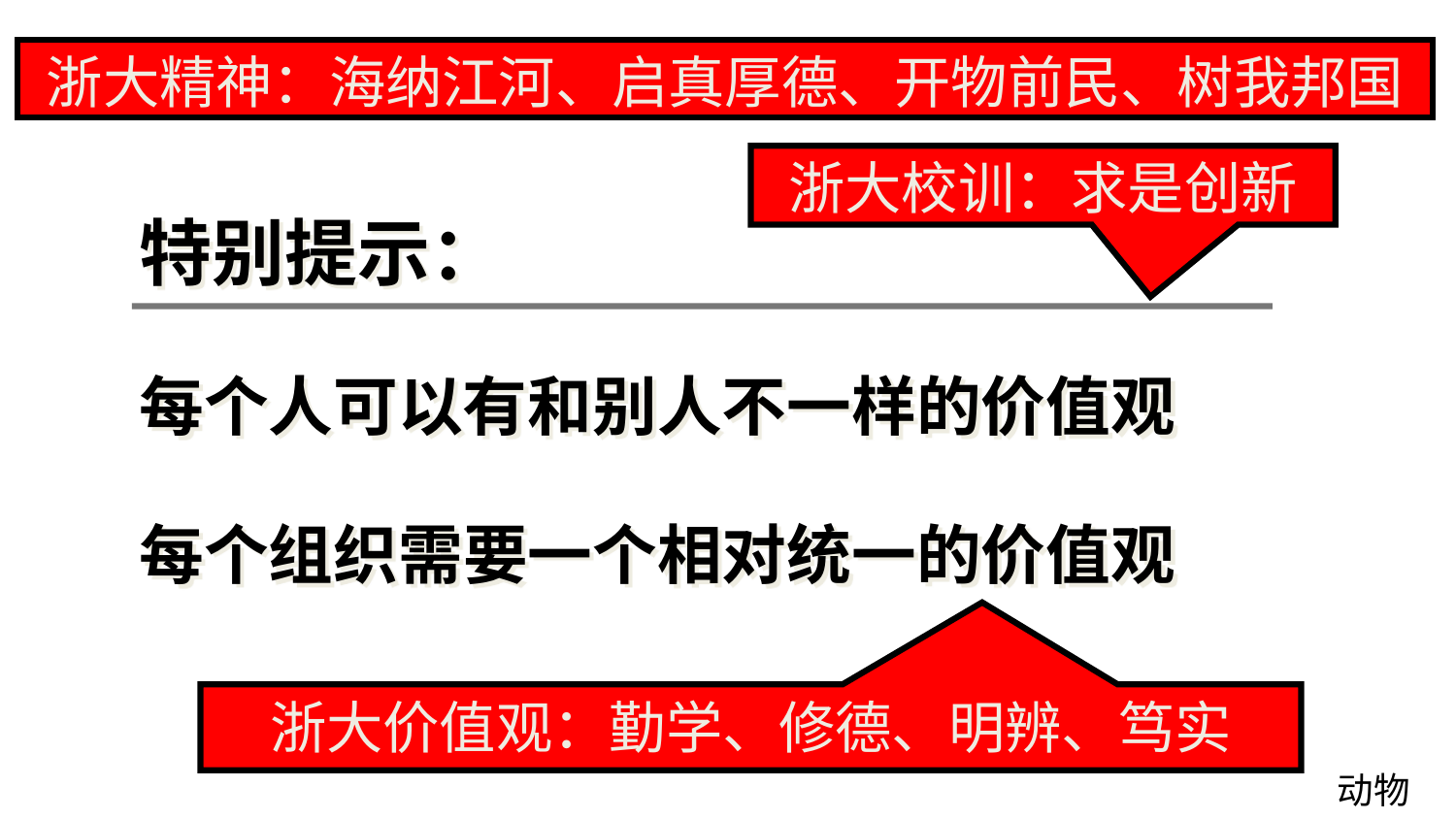

浙大精神：海纳江河、启真厚德、开物前民、树我邦国
特别提示：
每个人可以有和别人不一样的价值观
每个组织需要一个相对统一的价值观
浙大校训：求是创新

浙大价值观：勤学、修德、明辨、笃实
动物